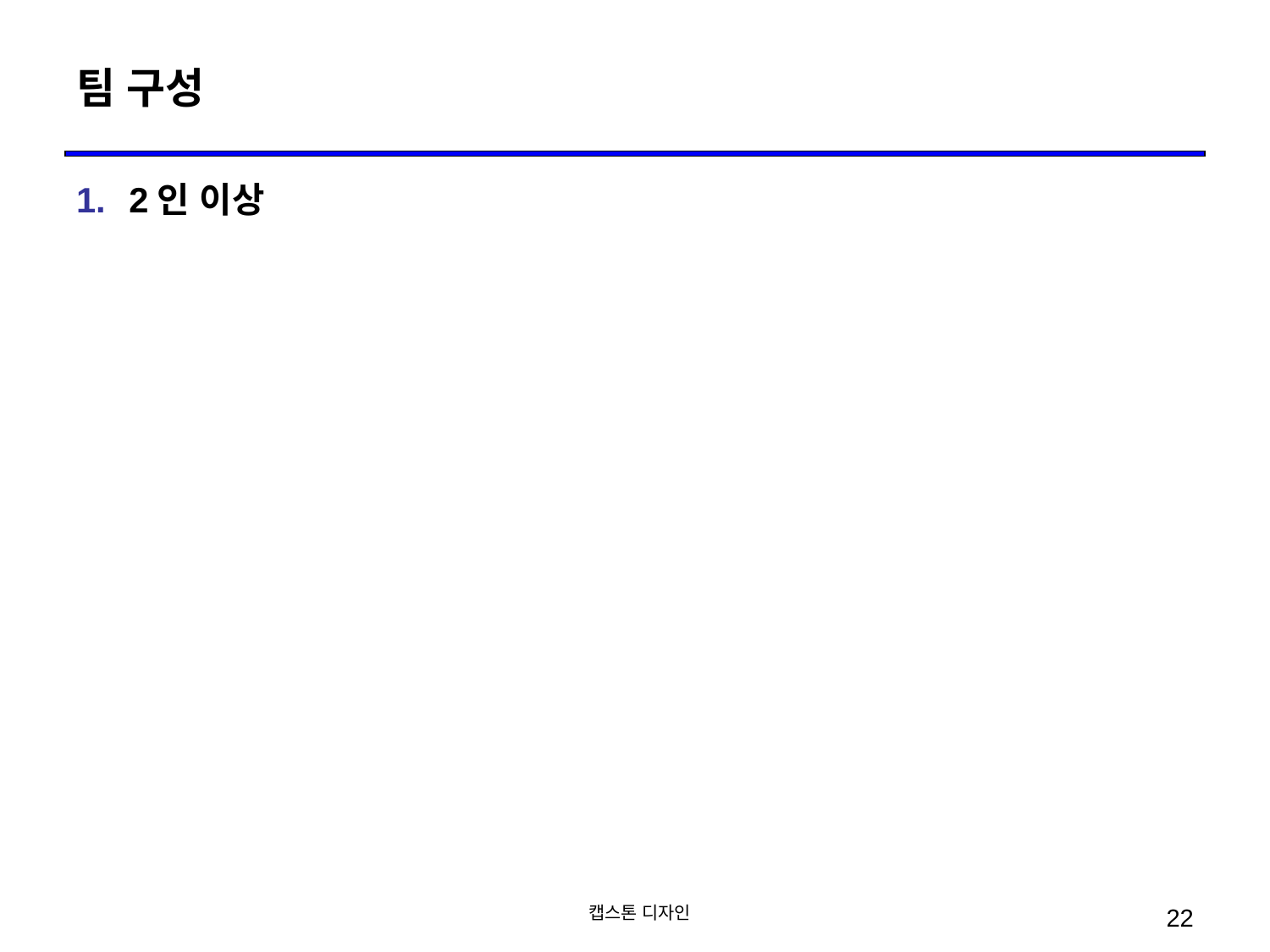

# 팀 구성
2인 이상
 캡스톤 디자인
22